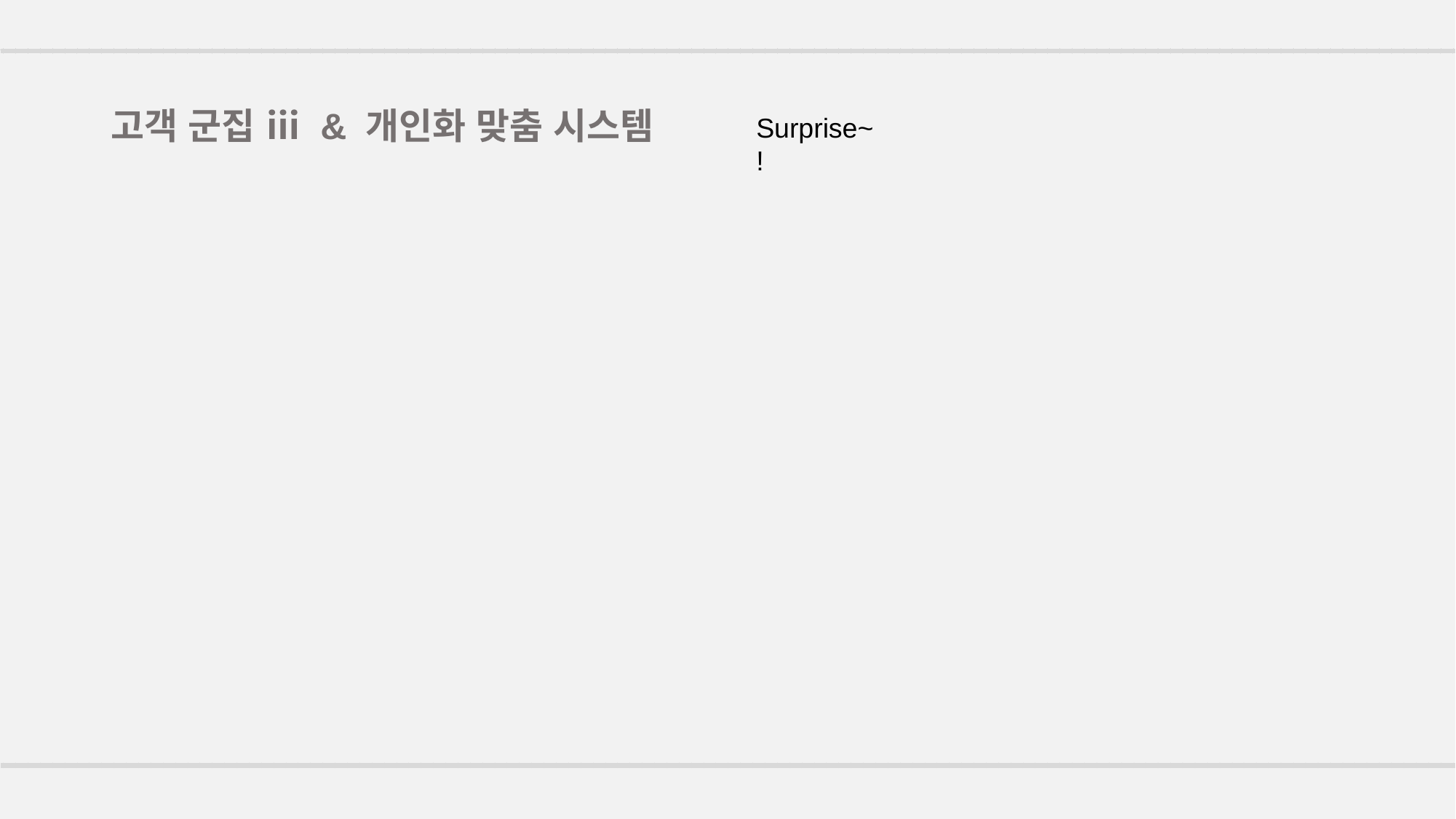

# 고객 군집 ⅲ & 개인화 맞춤 시스템

Surprise~!